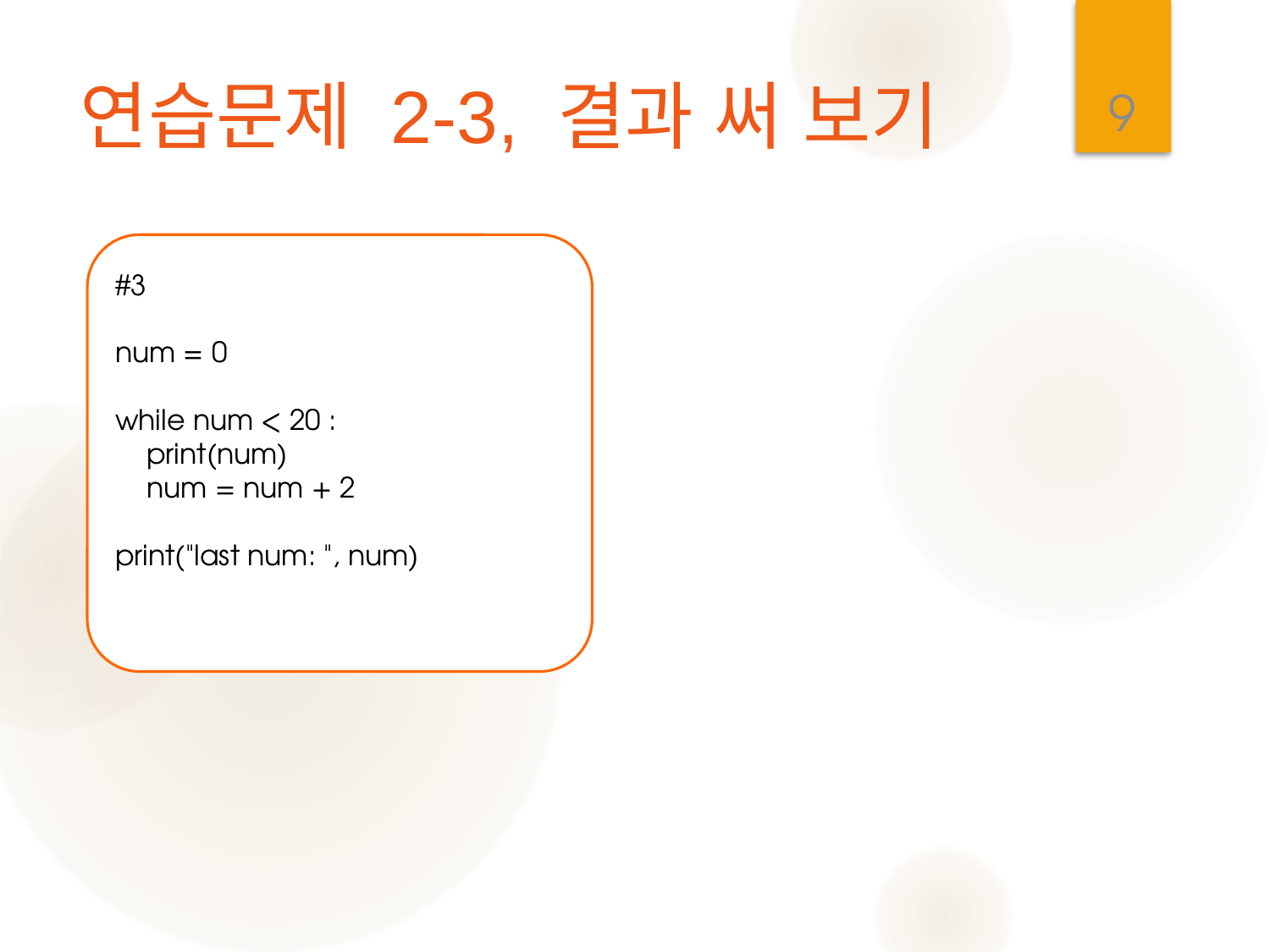

9
# 연습문제 2-3, 결과 써 보기

#3

num = 0

while num < 20 :
    print(num)
    num = num + 2

print("last num: ", num)